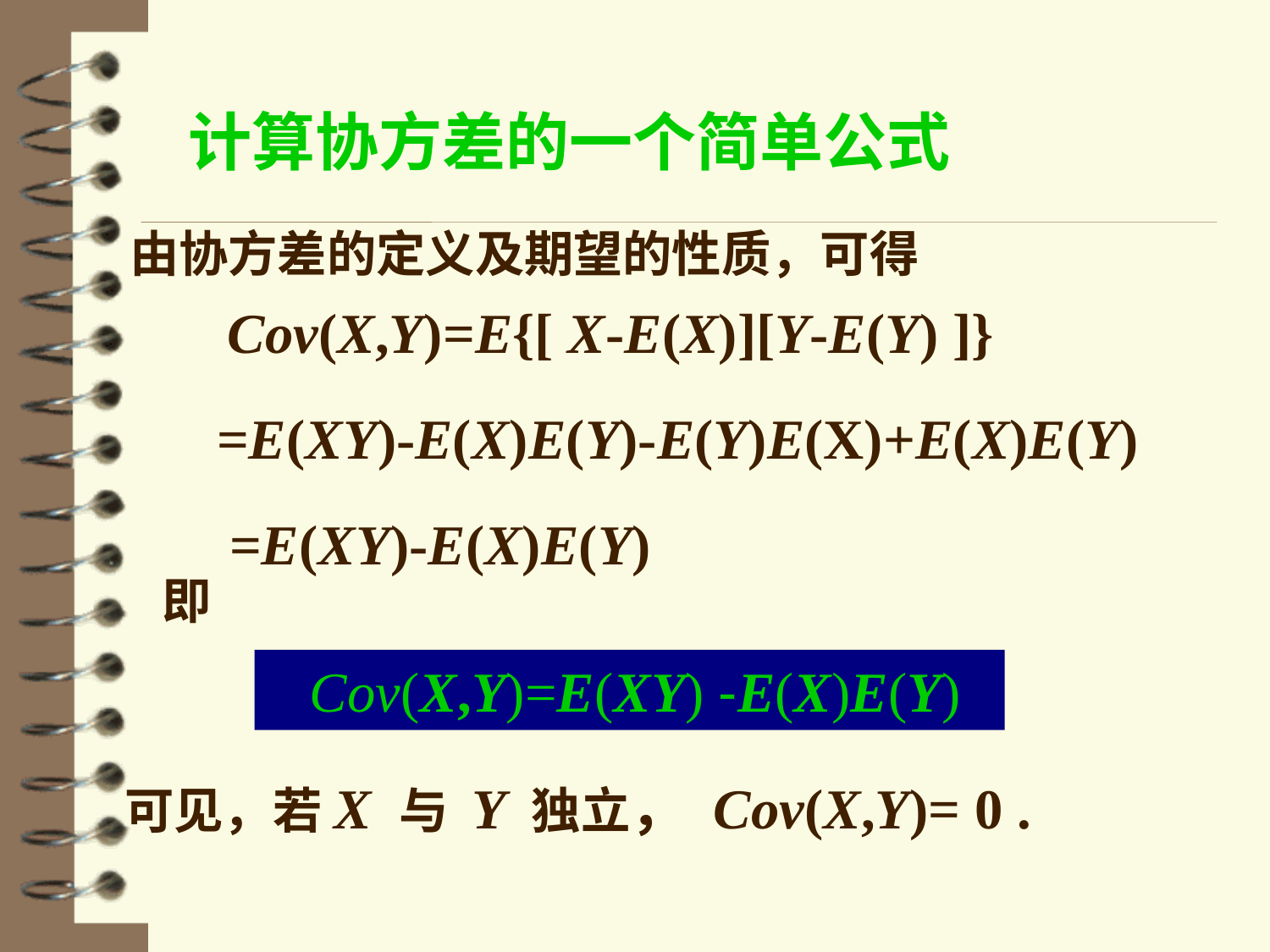

计算协方差的一个简单公式
由协方差的定义及期望的性质，可得
Cov(X,Y)=E{[ X-E(X)][Y-E(Y) ]}
=E(XY)-E(X)E(Y)-E(Y)E(X)+E(X)E(Y)
=E(XY)-E(X)E(Y)
即
   Cov(X,Y)=E(XY) -E(X)E(Y)
可见，若X 与 Y 独立， Cov(X,Y)= 0 .